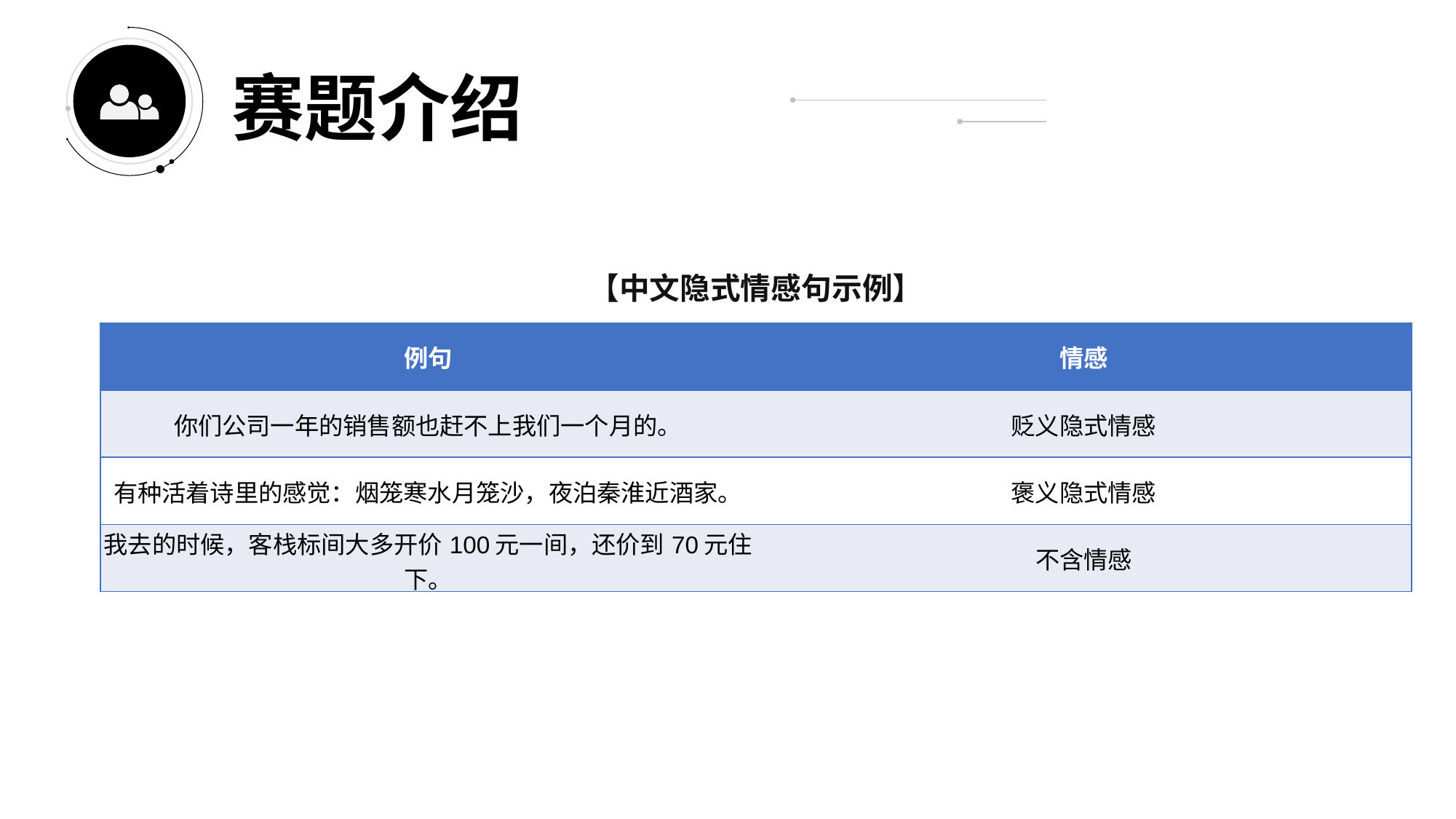

赛题介绍

【中文隐式情感句示例】
| 例句 | 情感 |
| --- | --- |
| 你们公司一年的销售额也赶不上我们一个月的。 | 贬义隐式情感 |
| 有种活着诗里的感觉：烟笼寒水月笼沙，夜泊秦淮近酒家。 | 褒义隐式情感 |
| 我去的时候，客栈标间大多开价100元一间，还价到70元住下。 | 不含情感 |